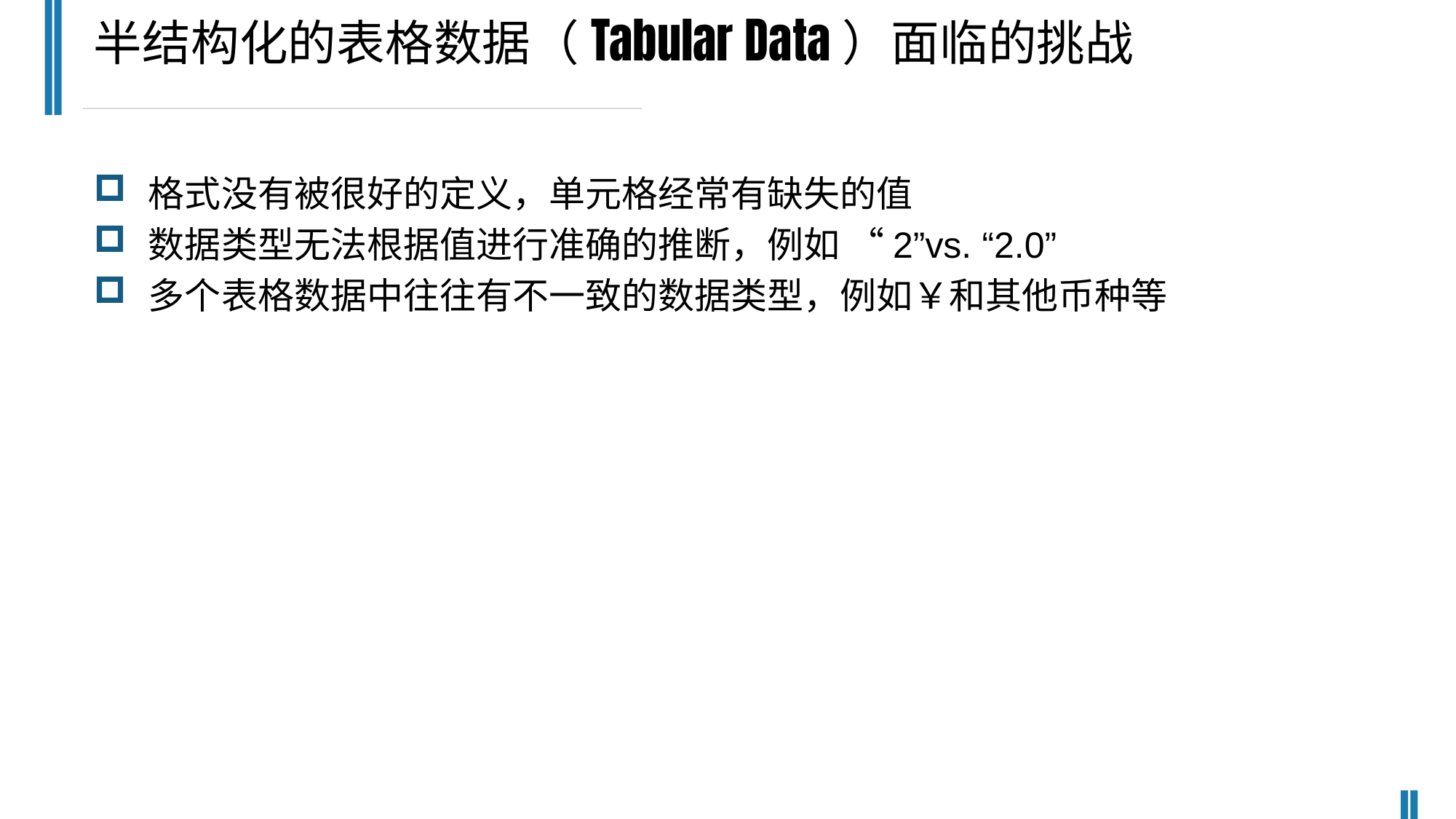

半结构化的表格数据（Tabular Data）面临的挑战

格式没有被很好的定义，单元格经常有缺失的值
数据类型无法根据值进行准确的推断，例如 “2”vs. “2.0”
多个表格数据中往往有不一致的数据类型，例如￥和其他币种等